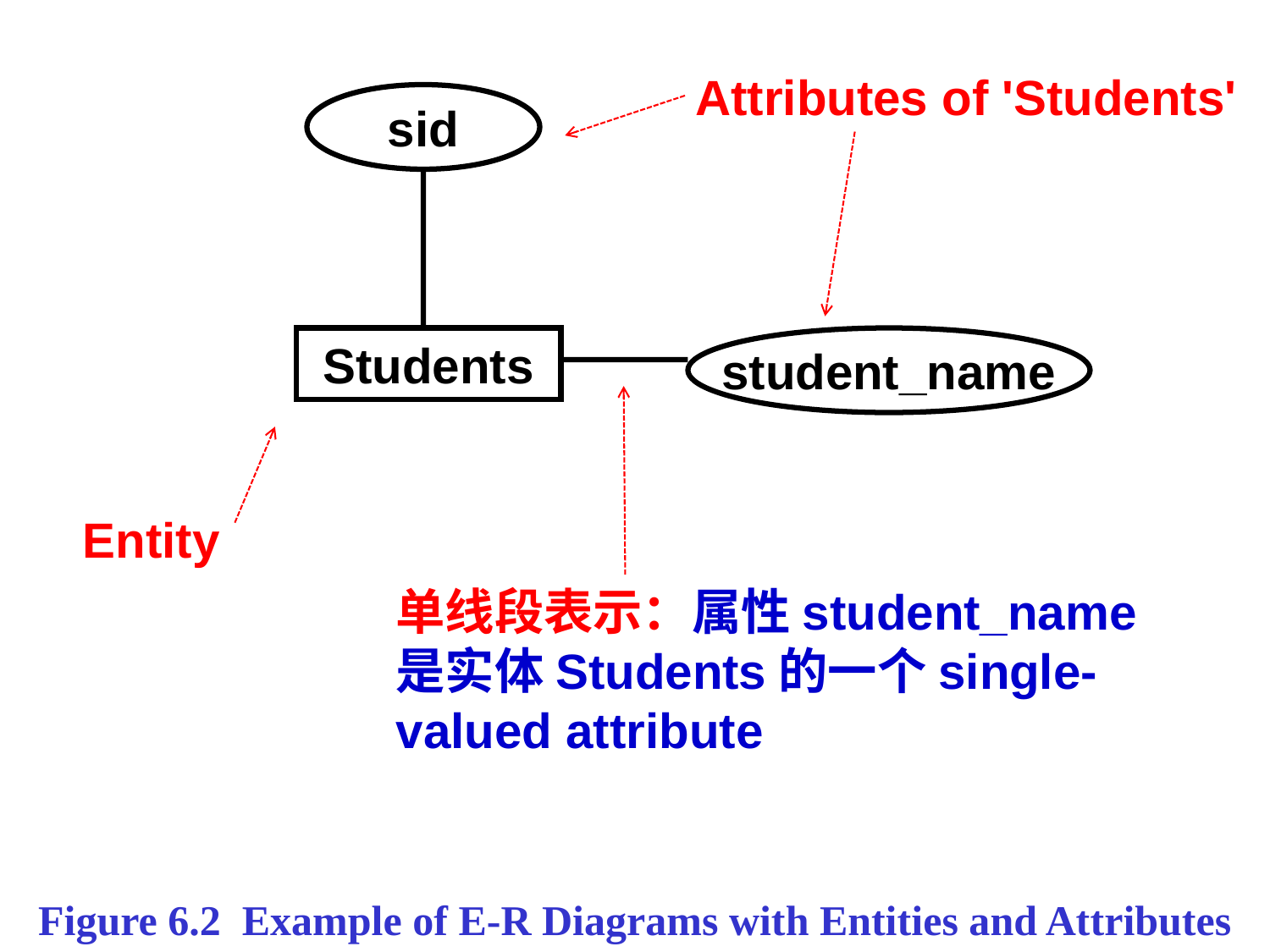

Attributes of 'Students'

sid
student_name

Students

单线段表示：属性student_name是实体Students的一个single-valued attribute

Entity
Figure 6.2  Example of E-R Diagrams with Entities and Attributes

32